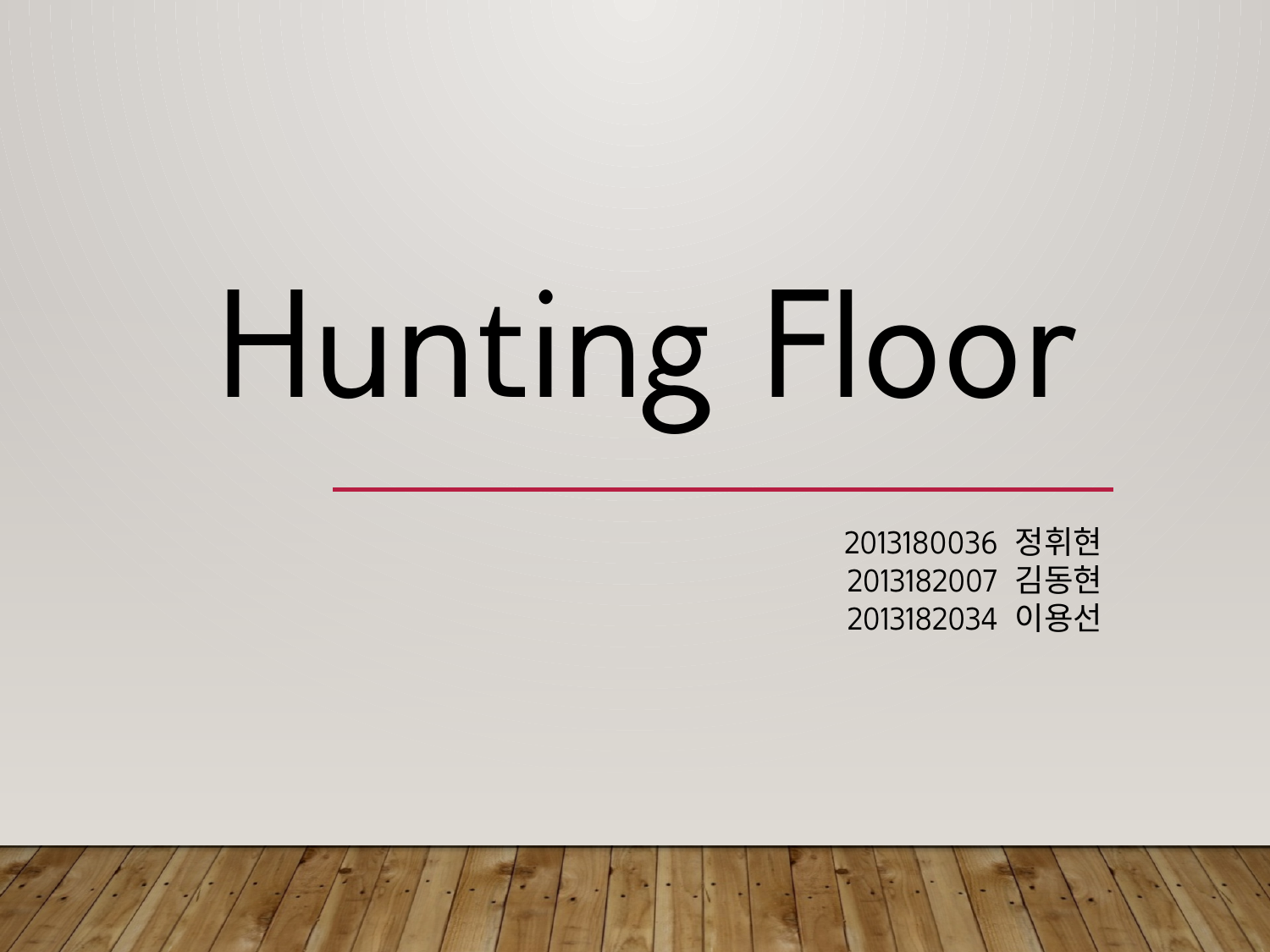

Hunting Floor
2013180036 정휘현
2013182007 김동현
 2013182034 이용선